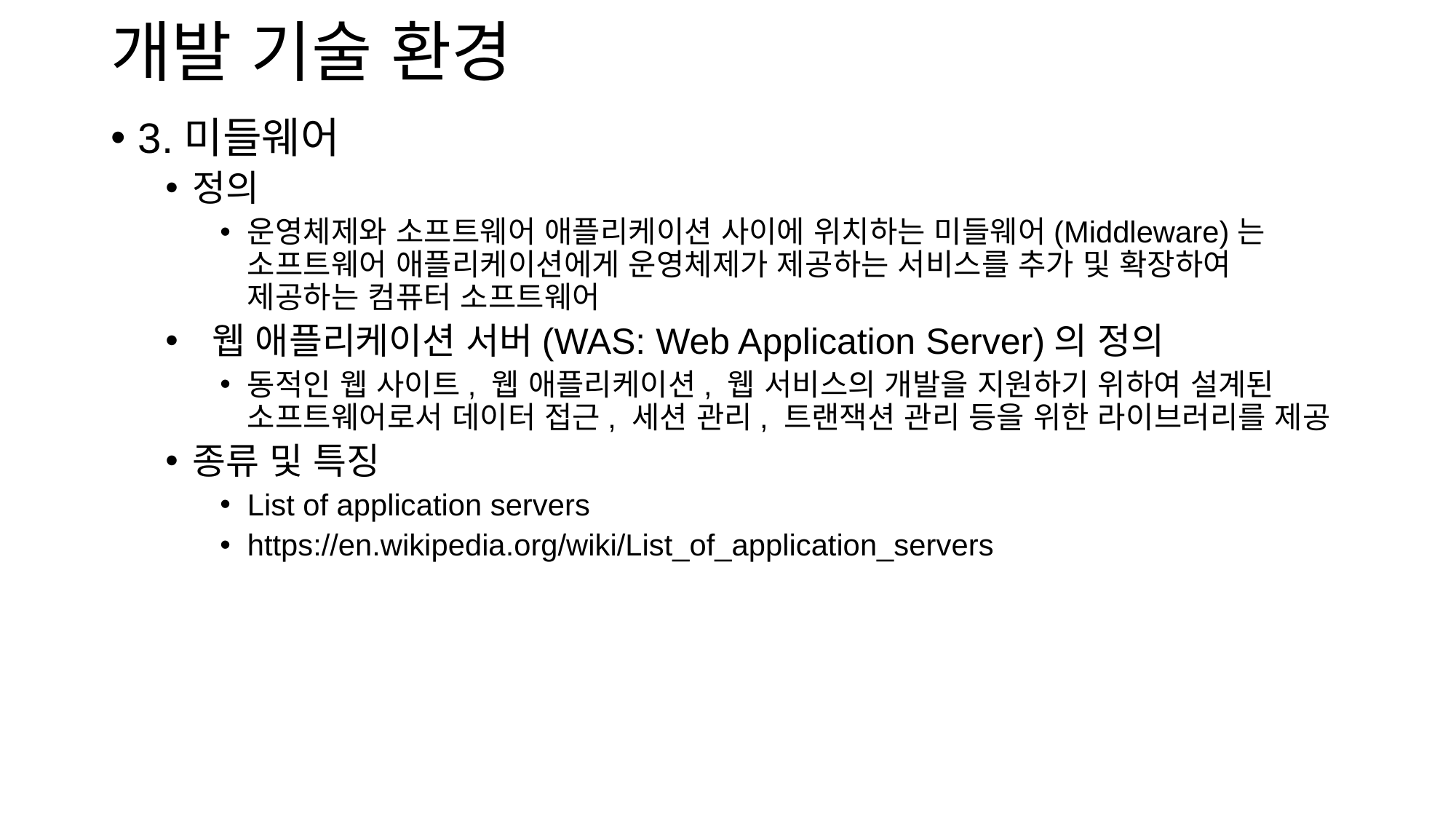

# 개발 기술 환경
3.미들웨어
정의
운영체제와 소프트웨어 애플리케이션 사이에 위치하는 미들웨어(Middleware)는 소프트웨어 애플리케이션에게 운영체제가 제공하는 서비스를 추가 및 확장하여 제공하는 컴퓨터 소프트웨어
 웹 애플리케이션 서버(WAS: Web Application Server)의 정의
동적인 웹 사이트, 웹 애플리케이션, 웹 서비스의 개발을 지원하기 위하여 설계된 소프트웨어로서 데이터 접근, 세션 관리, 트랜잭션 관리 등을 위한 라이브러리를 제공
종류 및 특징
List of application servers
https://en.wikipedia.org/wiki/List_of_application_servers